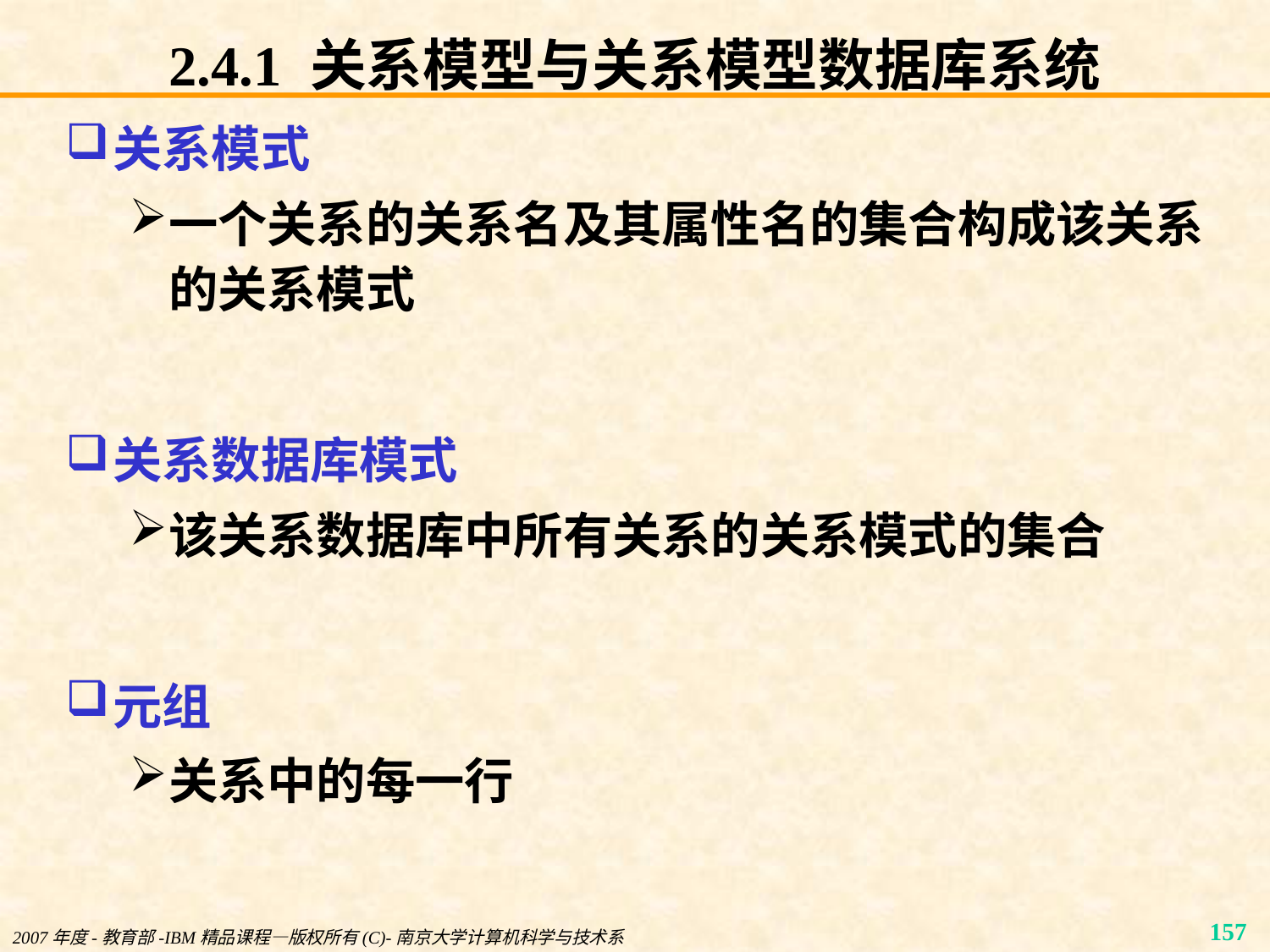

# 2.4.1 关系模型与关系模型数据库系统
关系模式
一个关系的关系名及其属性名的集合构成该关系的关系模式

关系数据库模式
该关系数据库中所有关系的关系模式的集合

元组
关系中的每一行
157
2007年度-教育部-IBM精品课程—版权所有(C)-南京大学计算机科学与技术系